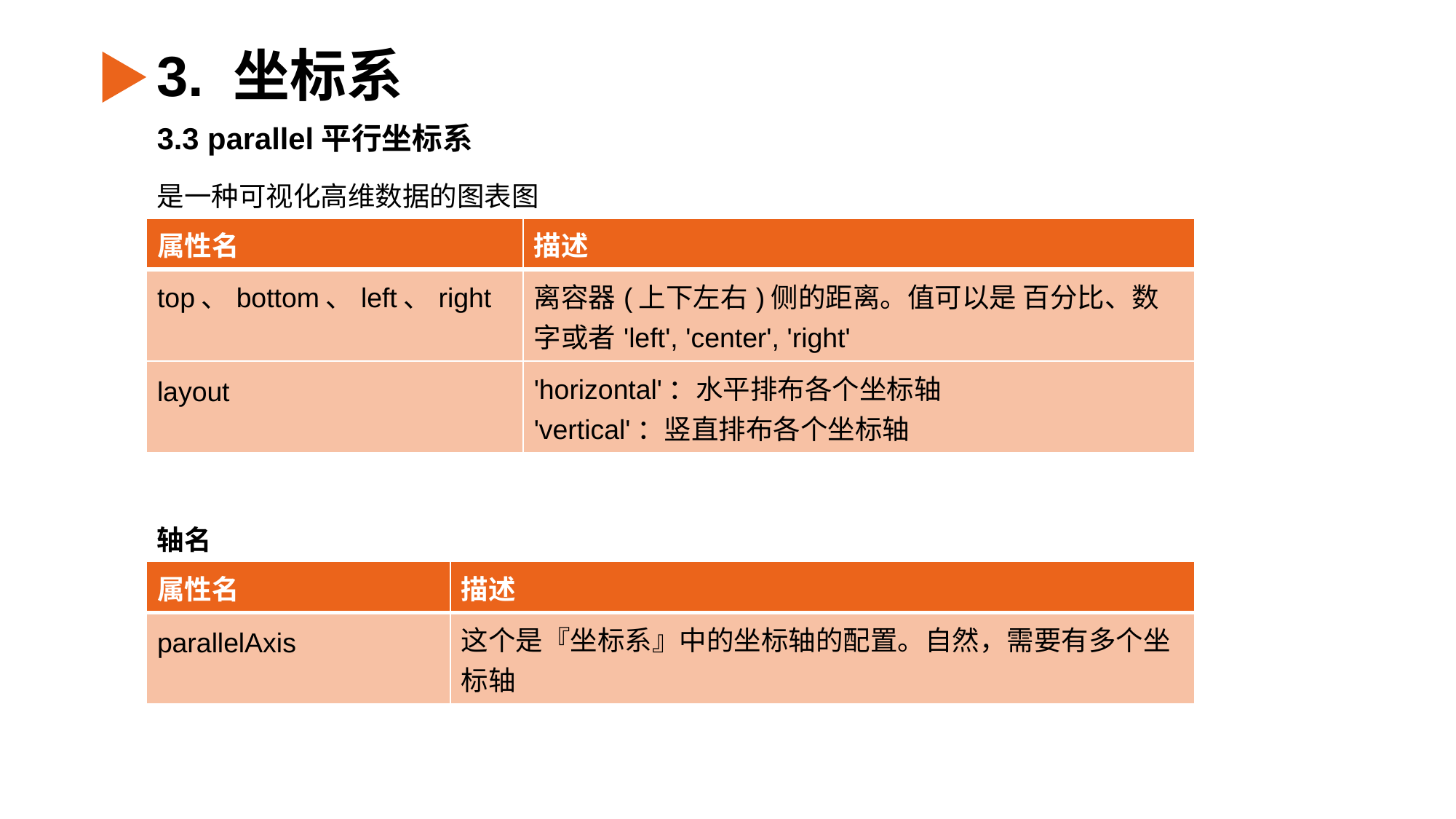

3. 坐标系

3.3 parallel平行坐标系
是一种可视化高维数据的图表图
| 属性名 | 描述 |
| --- | --- |
| top、bottom、left、right | 离容器(上下左右)侧的距离。值可以是 百分比、数字或者'left', 'center', 'right' |
| layout | 'horizontal'：水平排布各个坐标轴 'vertical'：竖直排布各个坐标轴 |
轴名
| 属性名 | 描述 |
| --- | --- |
| parallelAxis | 这个是『坐标系』中的坐标轴的配置。自然，需要有多个坐标轴 |